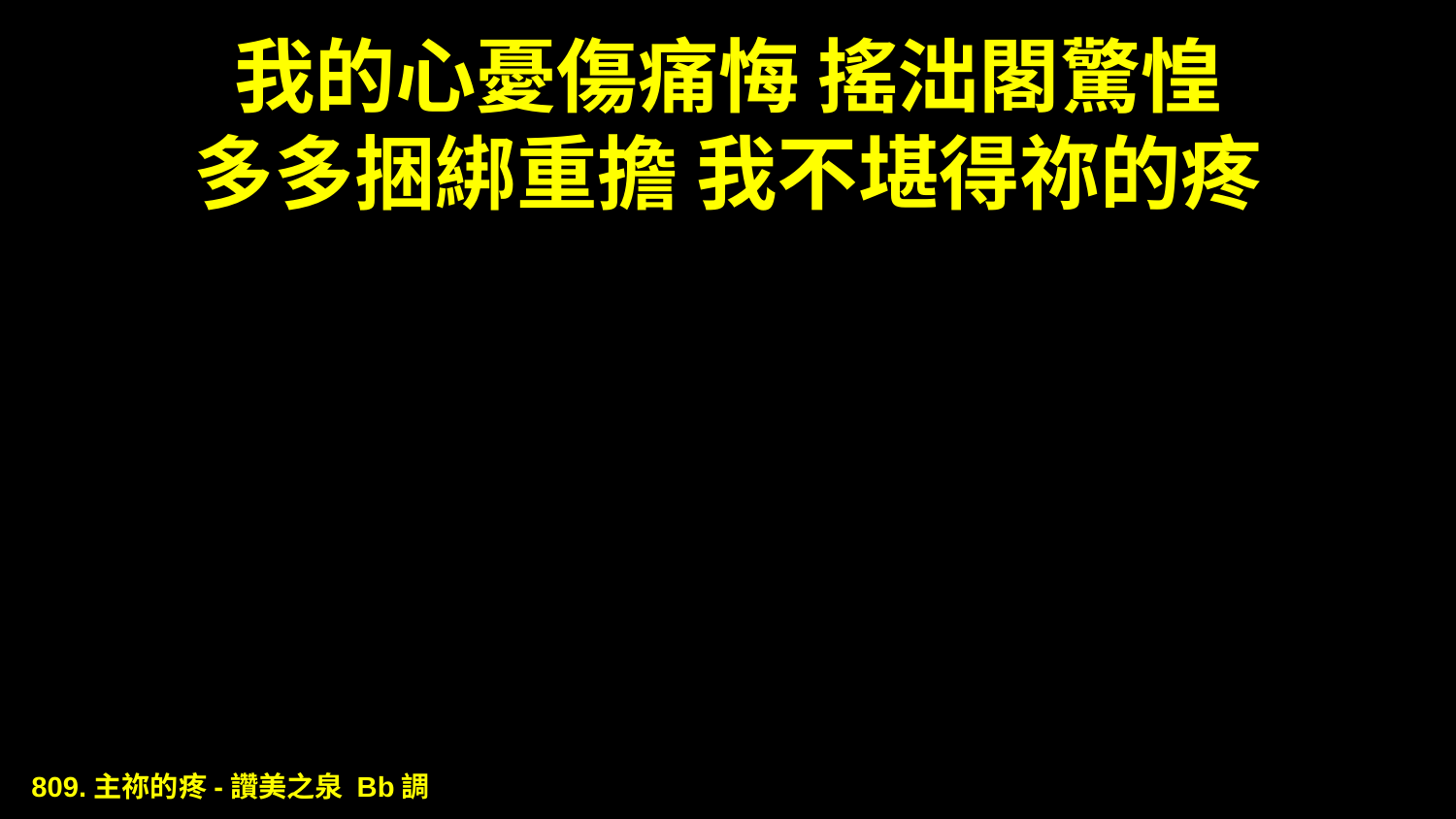

# 我的心憂傷痛悔 搖泏閣驚惶 多多捆綁重擔 我不堪得祢的疼
809.主祢的疼-讚美之泉 Bb調